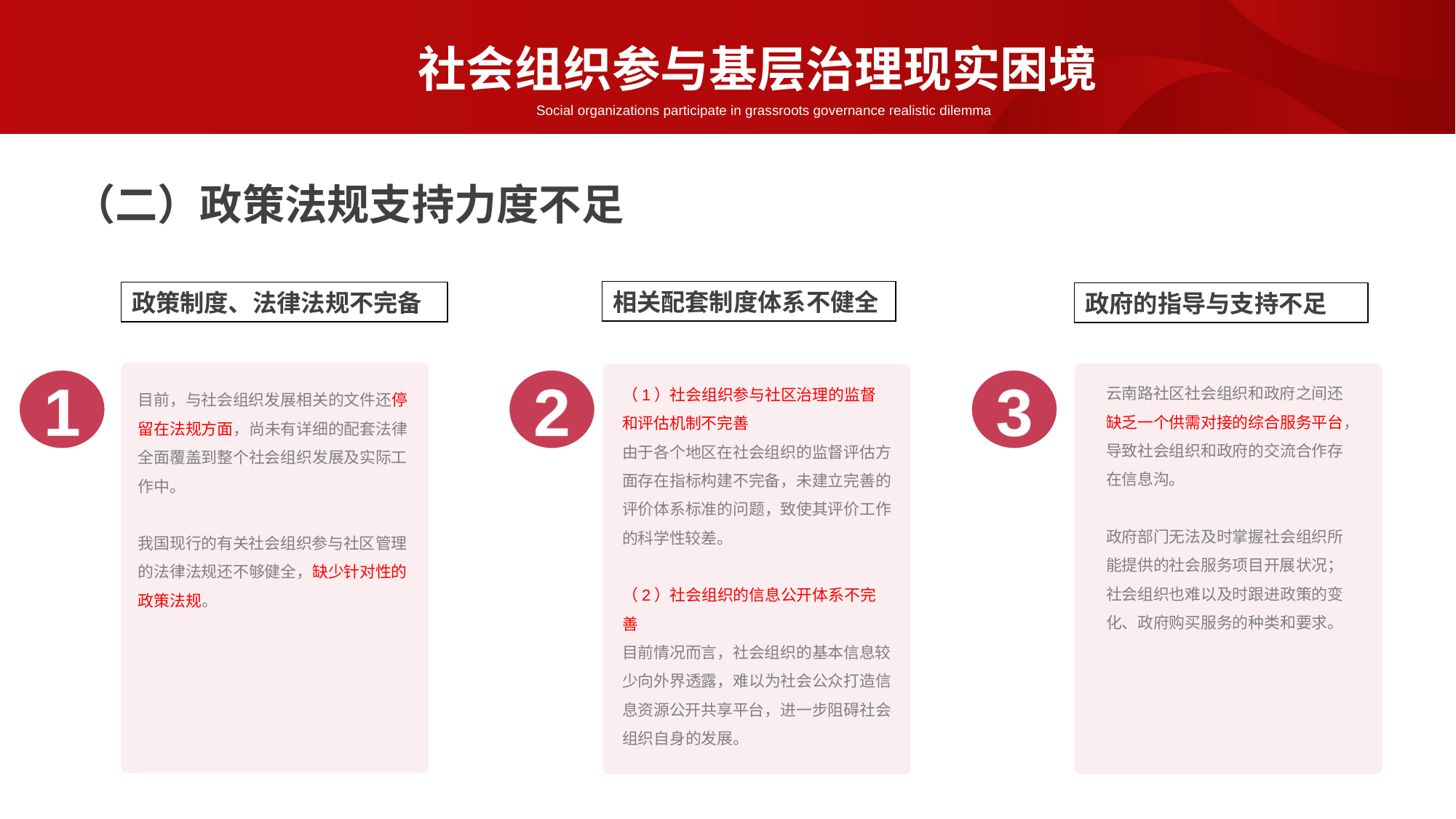

社会组织参与基层治理现实困境
Social organizations participate in grassroots governance realistic dilemma
（二）政策法规支持力度不足
相关配套制度体系不健全
政策制度、法律法规不完备
政府的指导与支持不足

1

2

3
云南路社区社会组织和政府之间还缺乏一个供需对接的综合服务平台，导致社会组织和政府的交流合作存在信息沟。

政府部门无法及时掌握社会组织所能提供的社会服务项目开展状况；
社会组织也难以及时跟进政策的变化、政府购买服务的种类和要求。

（1）社会组织参与社区治理的监督和评估机制不完善
由于各个地区在社会组织的监督评估方面存在指标构建不完备，未建立完善的评价体系标准的问题，致使其评价工作的科学性较差。

（2）社会组织的信息公开体系不完善
目前情况而言，社会组织的基本信息较少向外界透露，难以为社会公众打造信息资源公开共享平台，进一步阻碍社会组织自身的发展。

目前，与社会组织发展相关的文件还停留在法规方面，尚未有详细的配套法律全面覆盖到整个社会组织发展及实际工作中。

我国现行的有关社会组织参与社区管理的法律法规还不够健全，缺少针对性的政策法规。